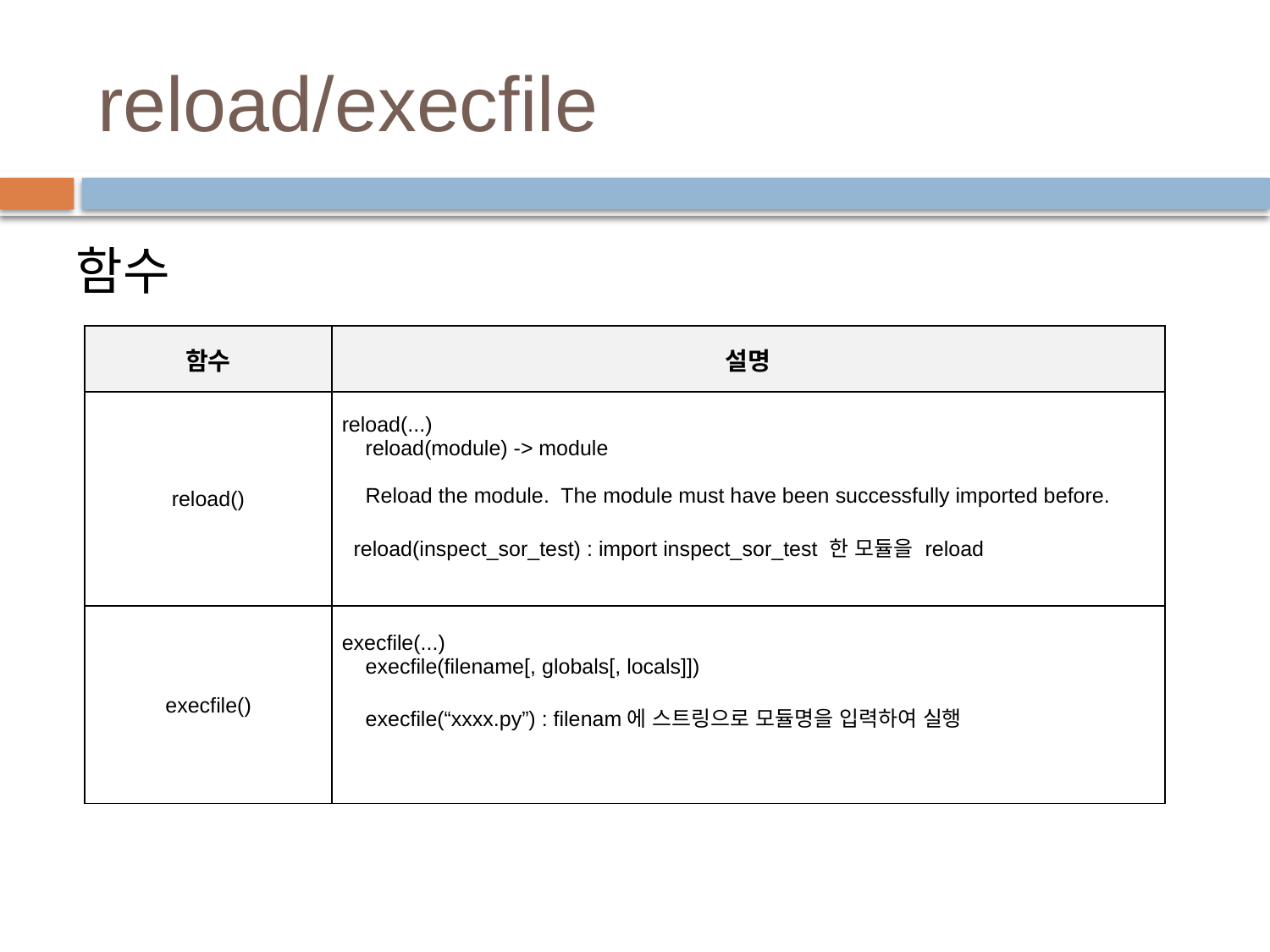

# reload/execfile
함수
| 함수 | 설명 |
| --- | --- |
| reload() | reload(...) reload(module) -> module Reload the module. The module must have been successfully imported before. reload(inspect\_sor\_test) : import inspect\_sor\_test 한 모듈을 reload |
| execfile() | execfile(...) execfile(filename[, globals[, locals]]) execfile(“xxxx.py”) : filenam에 스트링으로 모듈명을 입력하여 실행 |